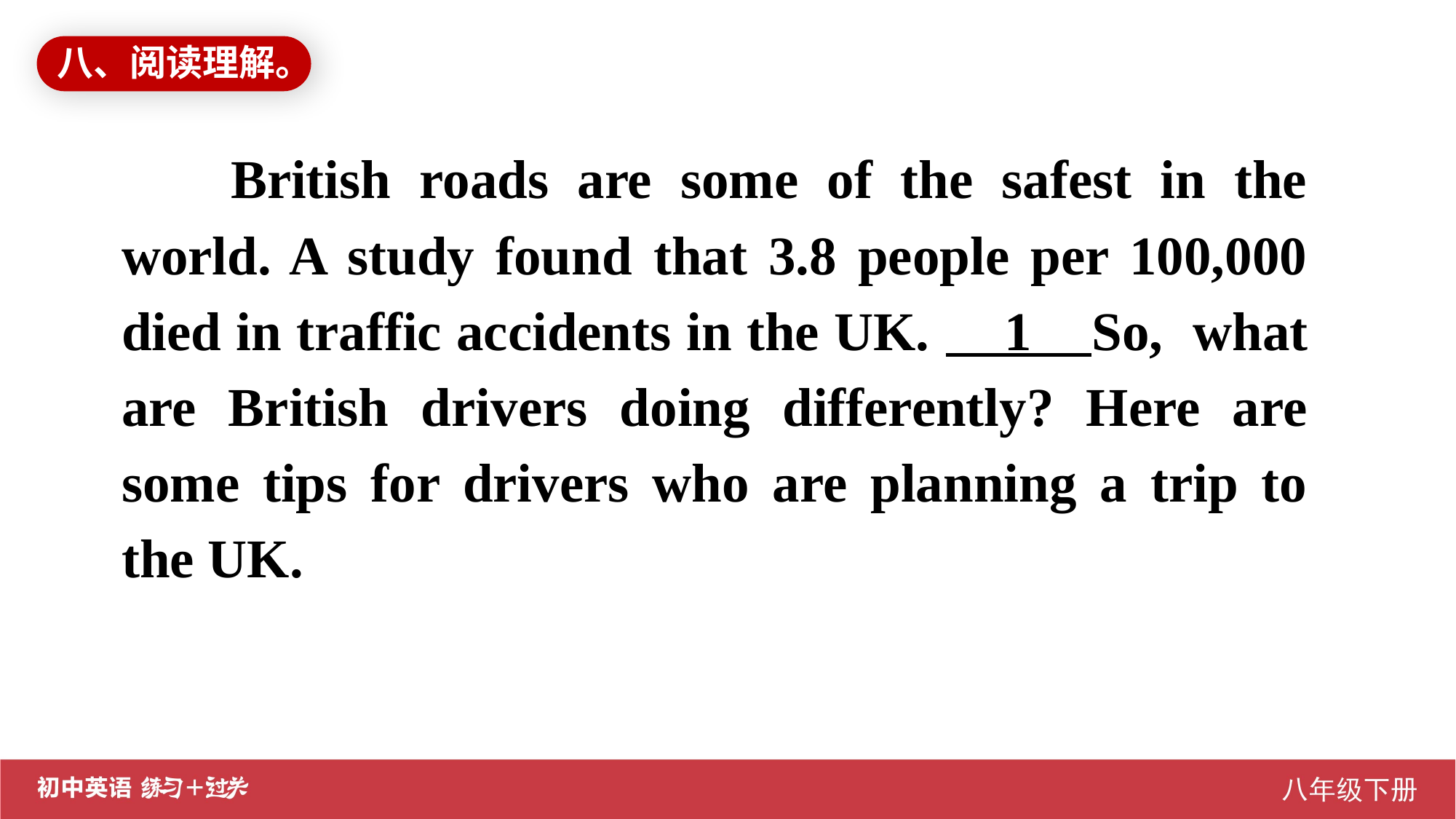

八、阅读理解。

British roads are some of the safest in the world. A study found that 3.8 people per 100,000 died in traffic accidents in the UK.     1    So,  what are British drivers doing differently? Here are some tips for drivers who are planning a trip to the UK.